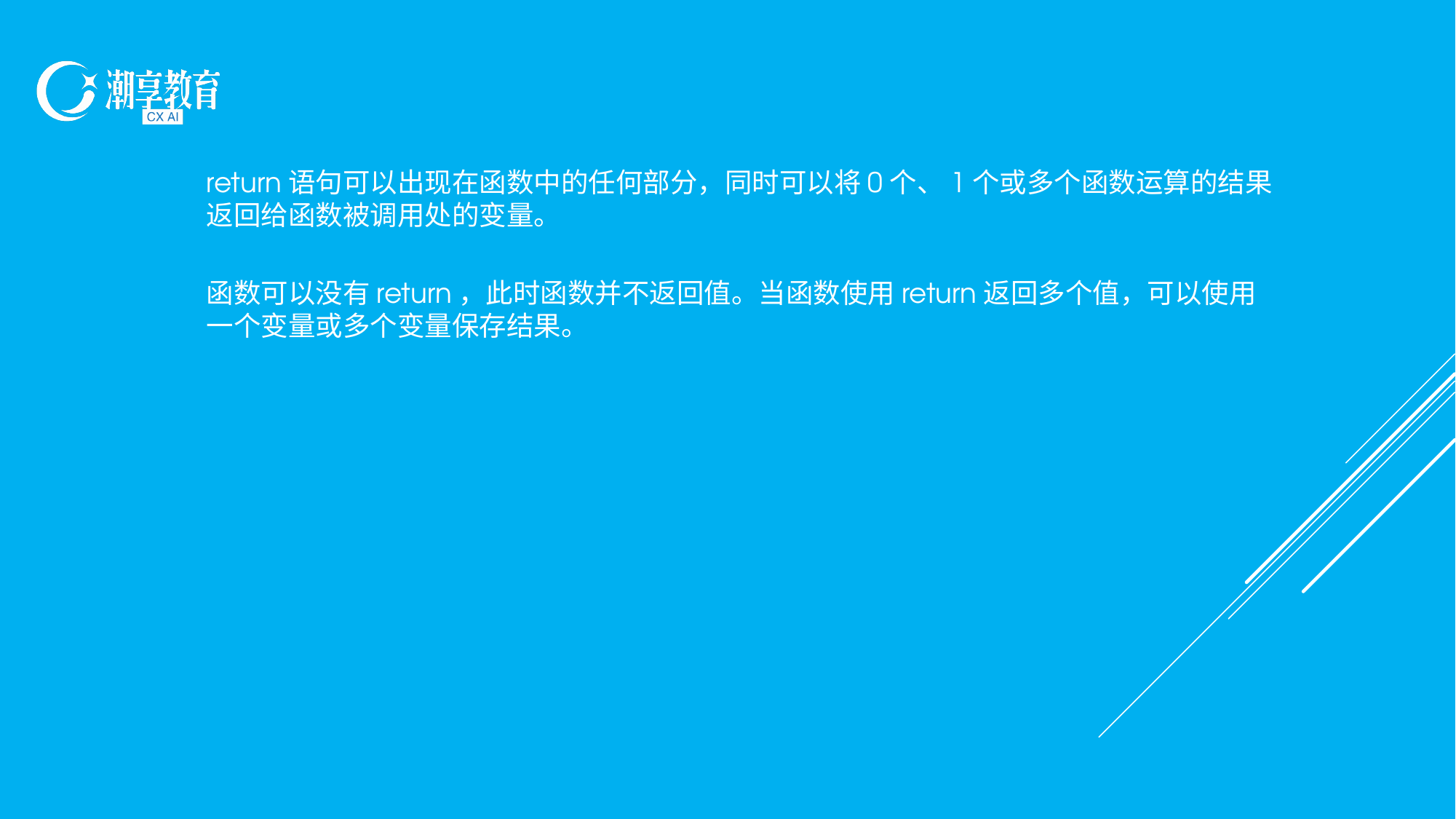

return语句可以出现在函数中的任何部分，同时可以将0个、1个或多个函数运算的结果返回给函数被调用处的变量。
函数可以没有return，此时函数并不返回值。当函数使用return返回多个值，可以使用一个变量或多个变量保存结果。